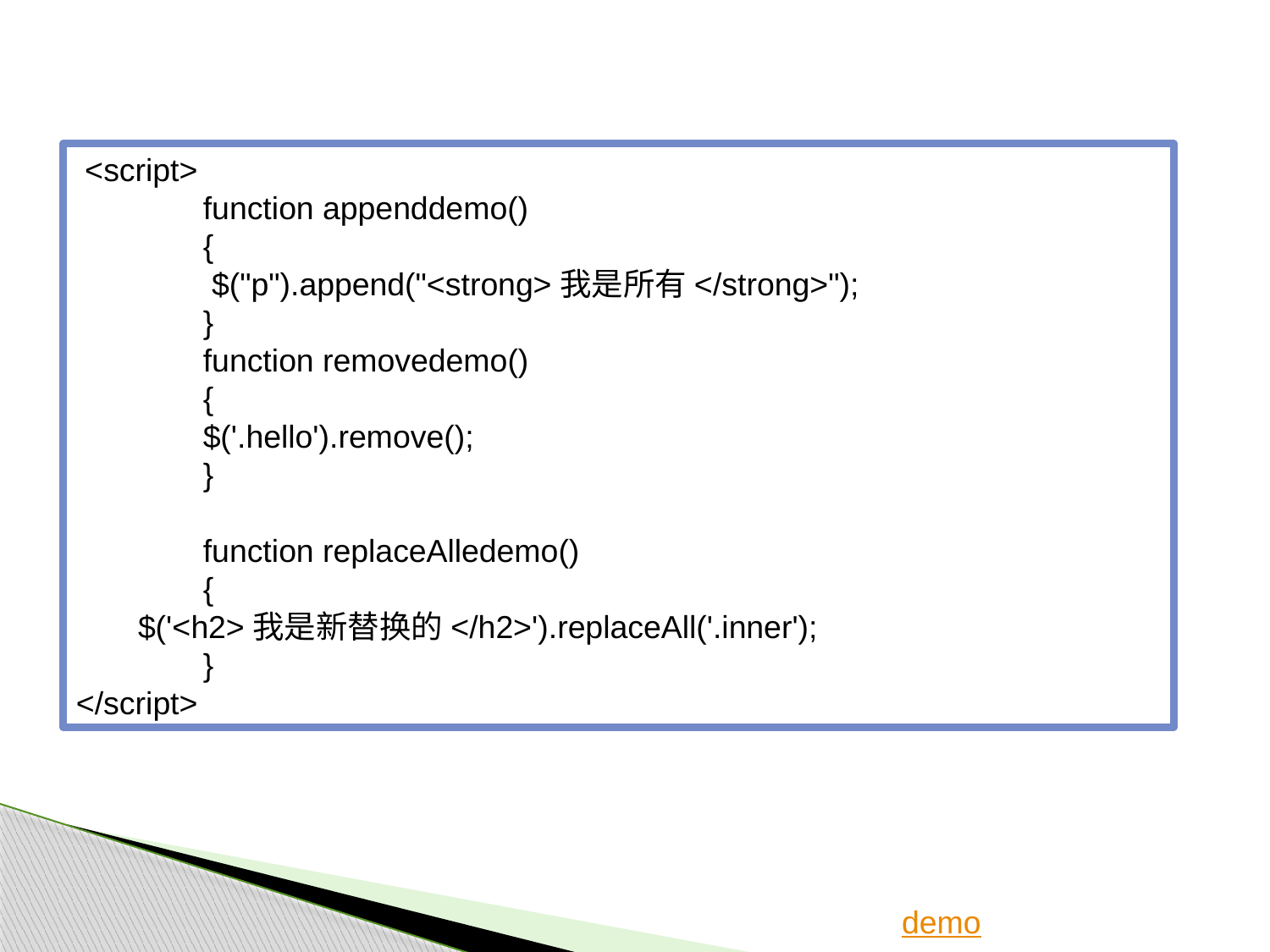

#
 <script>
	function appenddemo()
	{
	 $("p").append("<strong>我是所有</strong>");
	}
	function removedemo()
	{
	$('.hello').remove();
	}

	function replaceAlledemo()
	{
       $('<h2>我是新替换的</h2>').replaceAll('.inner');
	}
</script>

demo